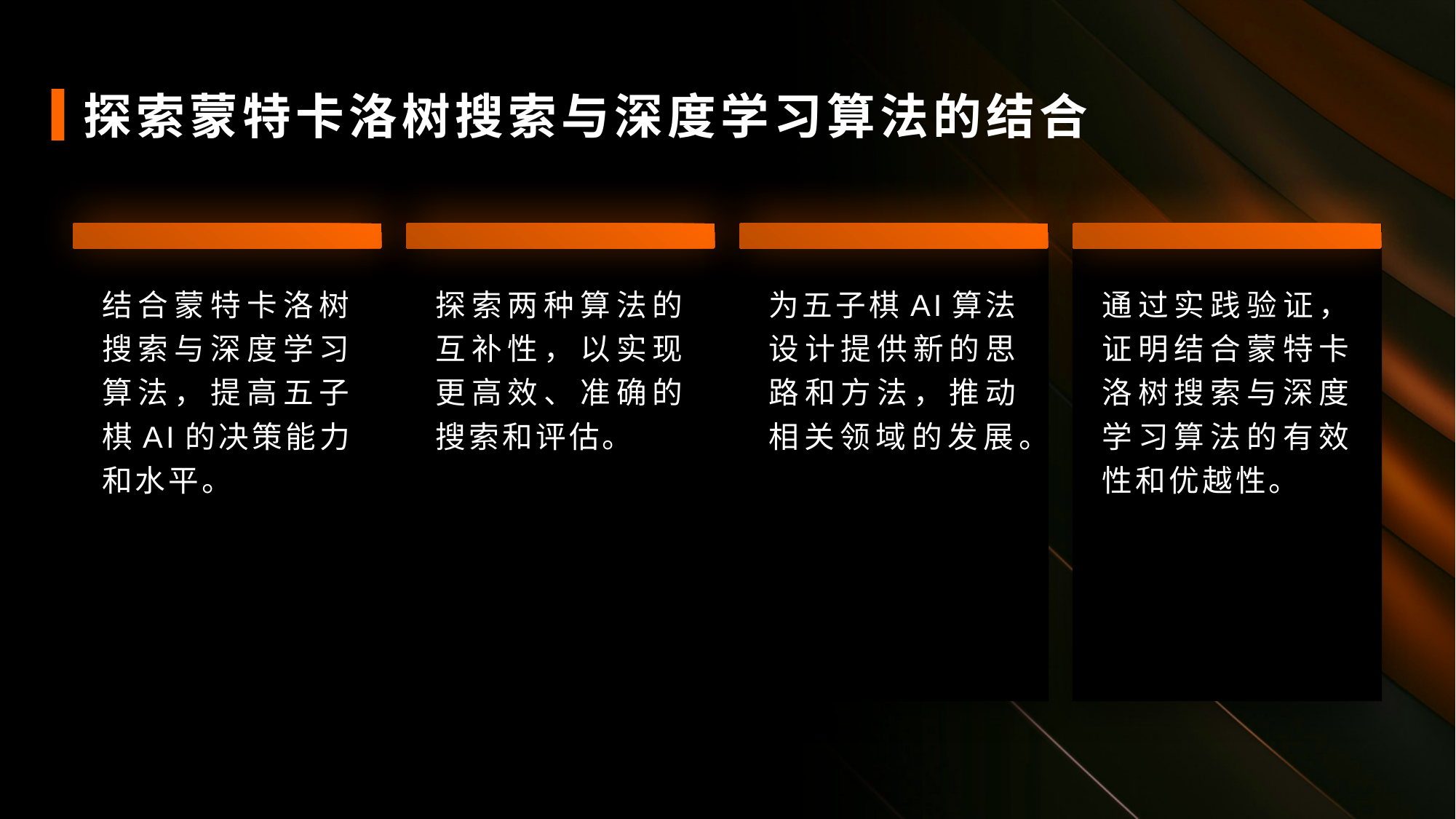

探索蒙特卡洛树搜索与深度学习算法的结合

结合蒙特卡洛树搜索与深度学习算法，提高五子棋AI的决策能力和水平。
探索两种算法的互补性，以实现更高效、准确的搜索和评估。
为五子棋AI算法设计提供新的思路和方法，推动相关领域的发展。
通过实践验证，证明结合蒙特卡洛树搜索与深度学习算法的有效性和优越性。